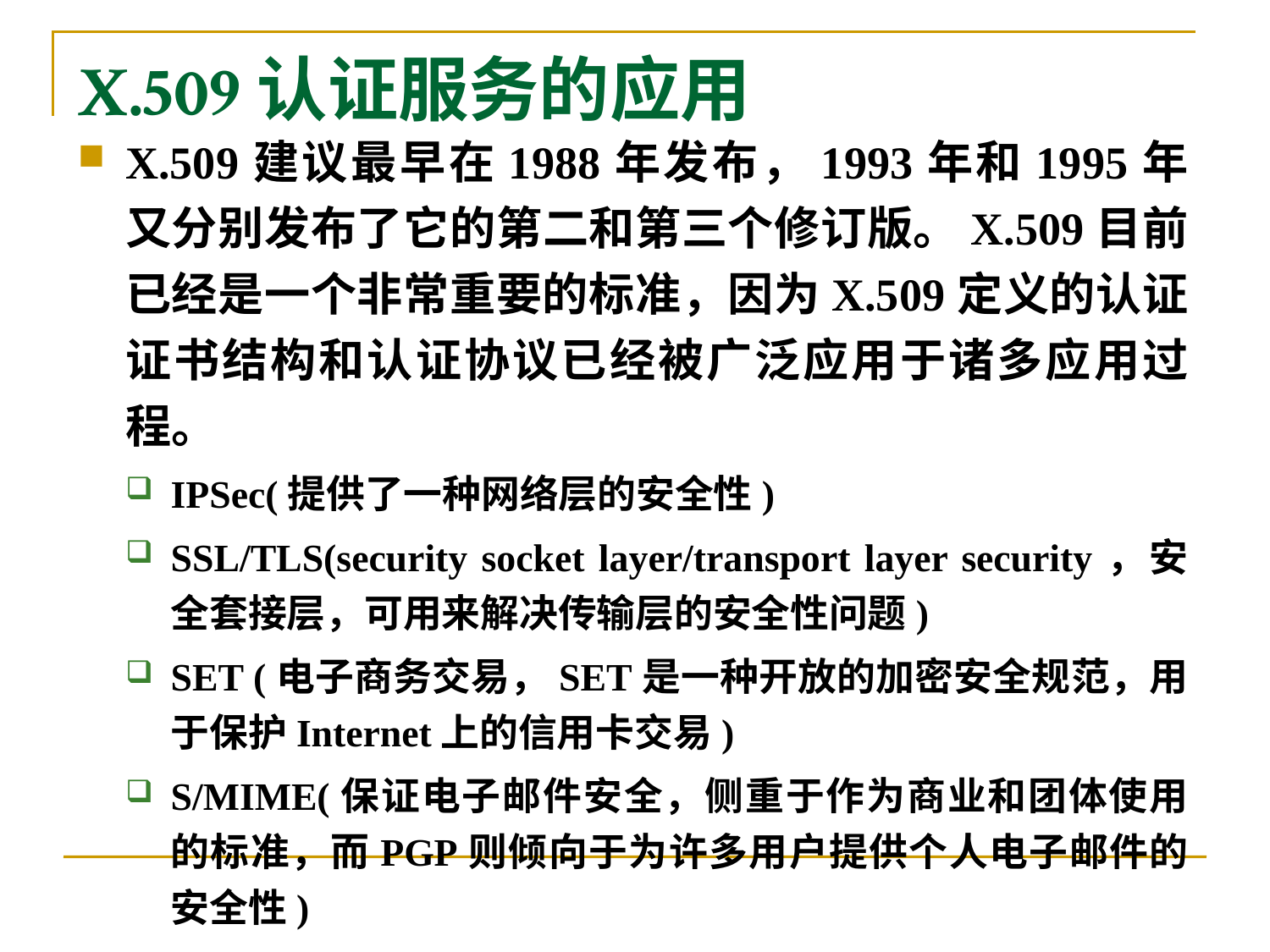

# X.509认证服务的应用
X.509建议最早在1988年发布，1993年和1995年又分别发布了它的第二和第三个修订版。X.509目前已经是一个非常重要的标准，因为X.509定义的认证证书结构和认证协议已经被广泛应用于诸多应用过程。
IPSec(提供了一种网络层的安全性)
SSL/TLS(security socket layer/transport layer security，安全套接层，可用来解决传输层的安全性问题)
SET (电子商务交易，SET是一种开放的加密安全规范，用于保护Internet上的信用卡交易)
S/MIME(保证电子邮件安全，侧重于作为商业和团体使用的标准，而PGP则倾向于为许多用户提供个人电子邮件的安全性)

38